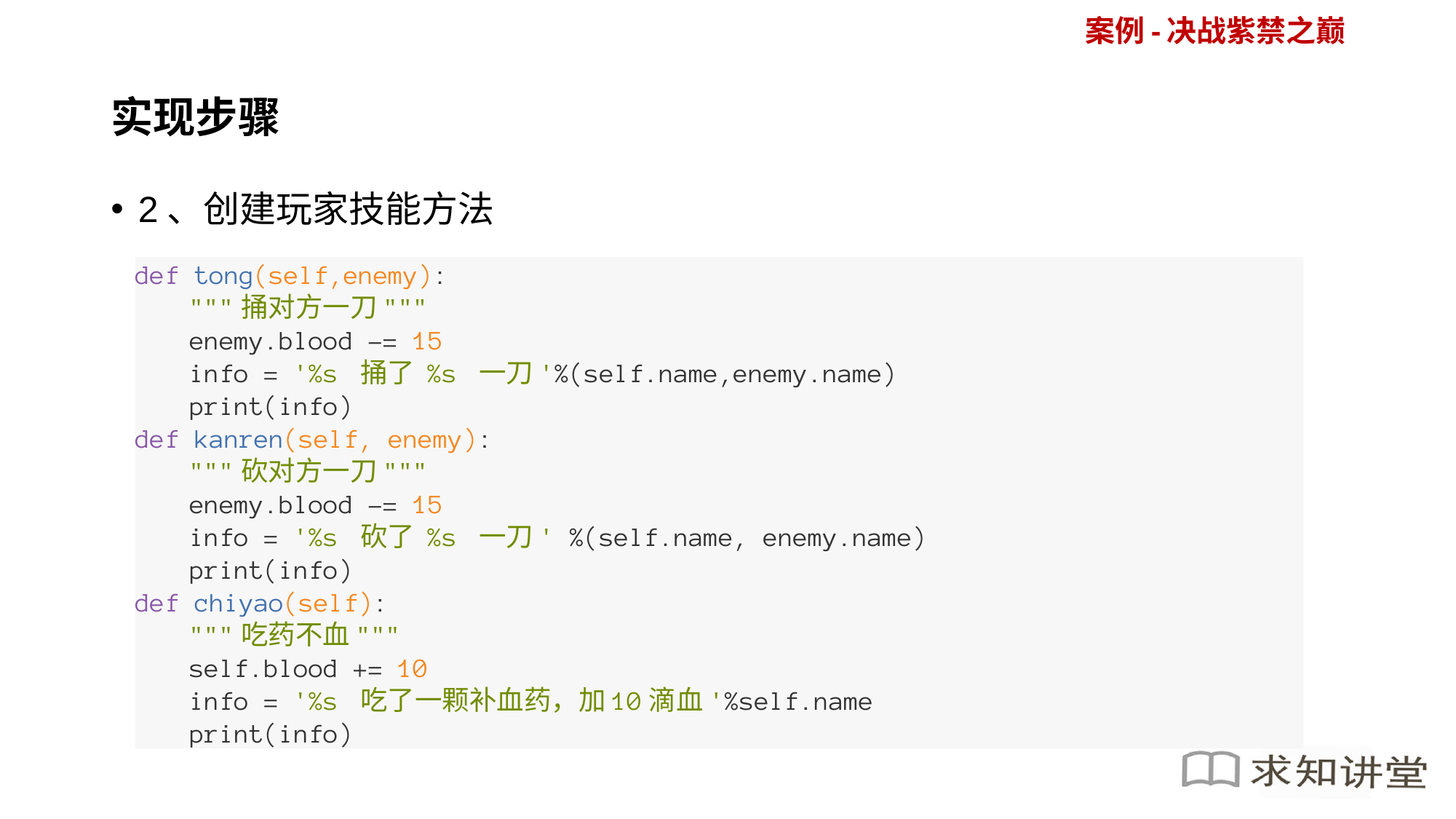

案例-决战紫禁之巅
# 实现步骤
2、创建玩家技能方法

def tong(self,enemy):
"""捅对方一刀"""
enemy.blood -= 15
info = '%s 捅了 %s 一刀'%(self.name,enemy.name)
print(info)
def kanren(self, enemy):
"""砍对方一刀"""
enemy.blood -= 15
info = '%s 砍了 %s 一刀' %(self.name, enemy.name)
print(info)
def chiyao(self):
"""吃药不血"""
self.blood += 10
info = '%s 吃了一颗补血药，加10滴血'%self.name
print(info)